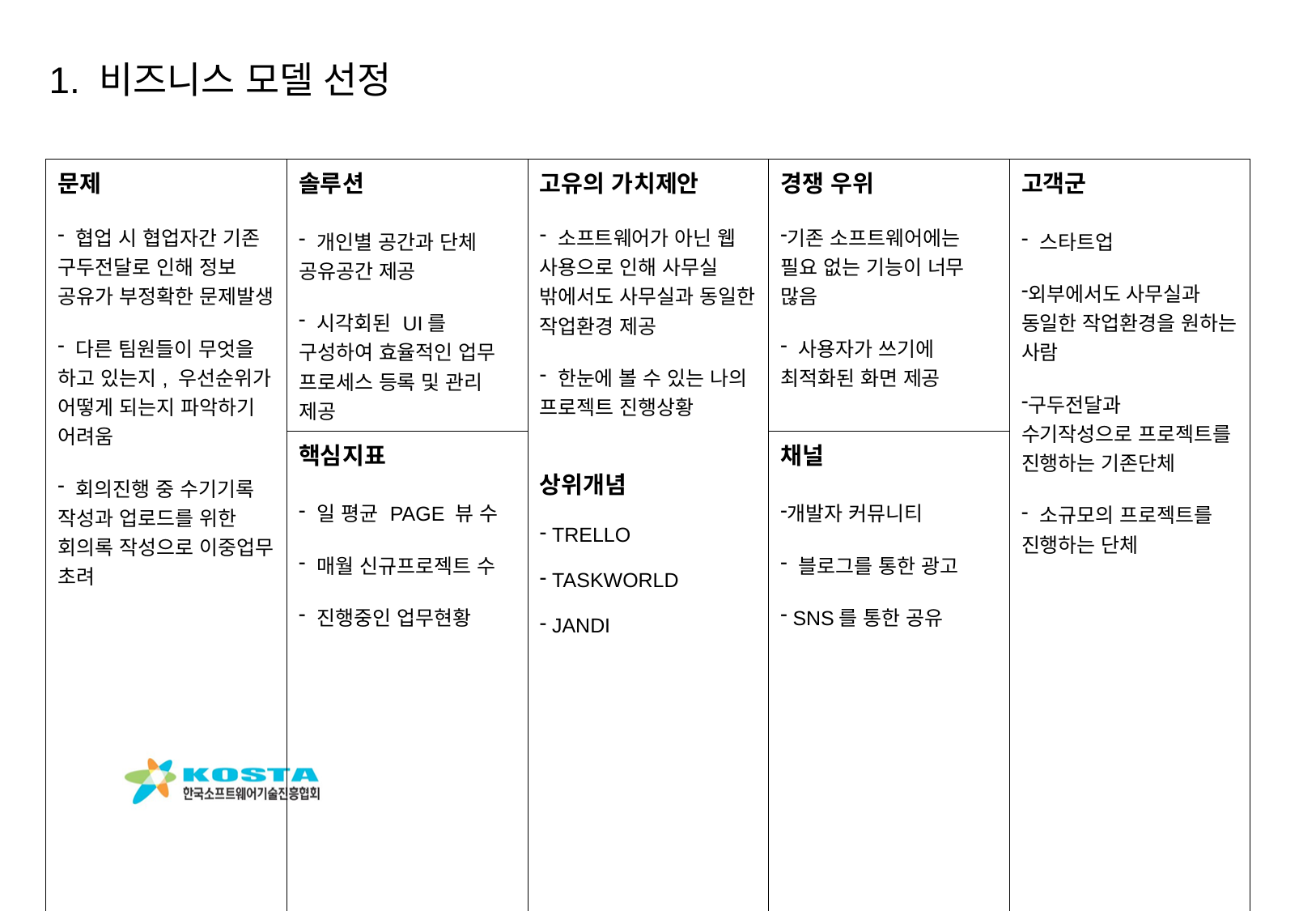

# 1. 비즈니스 모델 선정
| 문제 협업 시 협업자간 기존 구두전달로 인해 정보 공유가 부정확한 문제발생 다른 팀원들이 무엇을 하고 있는지, 우선순위가 어떻게 되는지 파악하기 어려움 회의진행 중 수기기록 작성과 업로드를 위한 회의록 작성으로 이중업무 초려 | 솔루션 개인별 공간과 단체 공유공간 제공 시각회된 UI를 구성하여 효율적인 업무 프로세스 등록 및 관리 제공 | 고유의 가치제안 소프트웨어가 아닌 웹 사용으로 인해 사무실 밖에서도 사무실과 동일한 작업환경 제공 한눈에 볼 수 있는 나의 프로젝트 진행상황 상위개념 TRELLO TASKWORLD JANDI |  | 경쟁 우위 기존 소프트웨어에는 필요 없는 기능이 너무 많음 사용자가 쓰기에 최적화된 화면 제공 | 고객군 스타트업 외부에서도 사무실과 동일한 작업환경을 원하는 사람 구두전달과 수기작성으로 프로젝트를 진행하는 기존단체 소규모의 프로젝트를 진행하는 단체 |
| --- | --- | --- | --- | --- | --- |
|  | 핵심지표 일 평균 PAGE 뷰 수 매월 신규프로젝트 수 진행중인 업무현황 |  |  | 채널 개발자 커뮤니티 블로그를 통한 광고 SNS를 통한 공유 |  |
| 비용구조 서버사용료, 마케팅비, 인건비 |  |  | 수익원 광고료, 프로젝트 컨설팅 비용 |  |  |